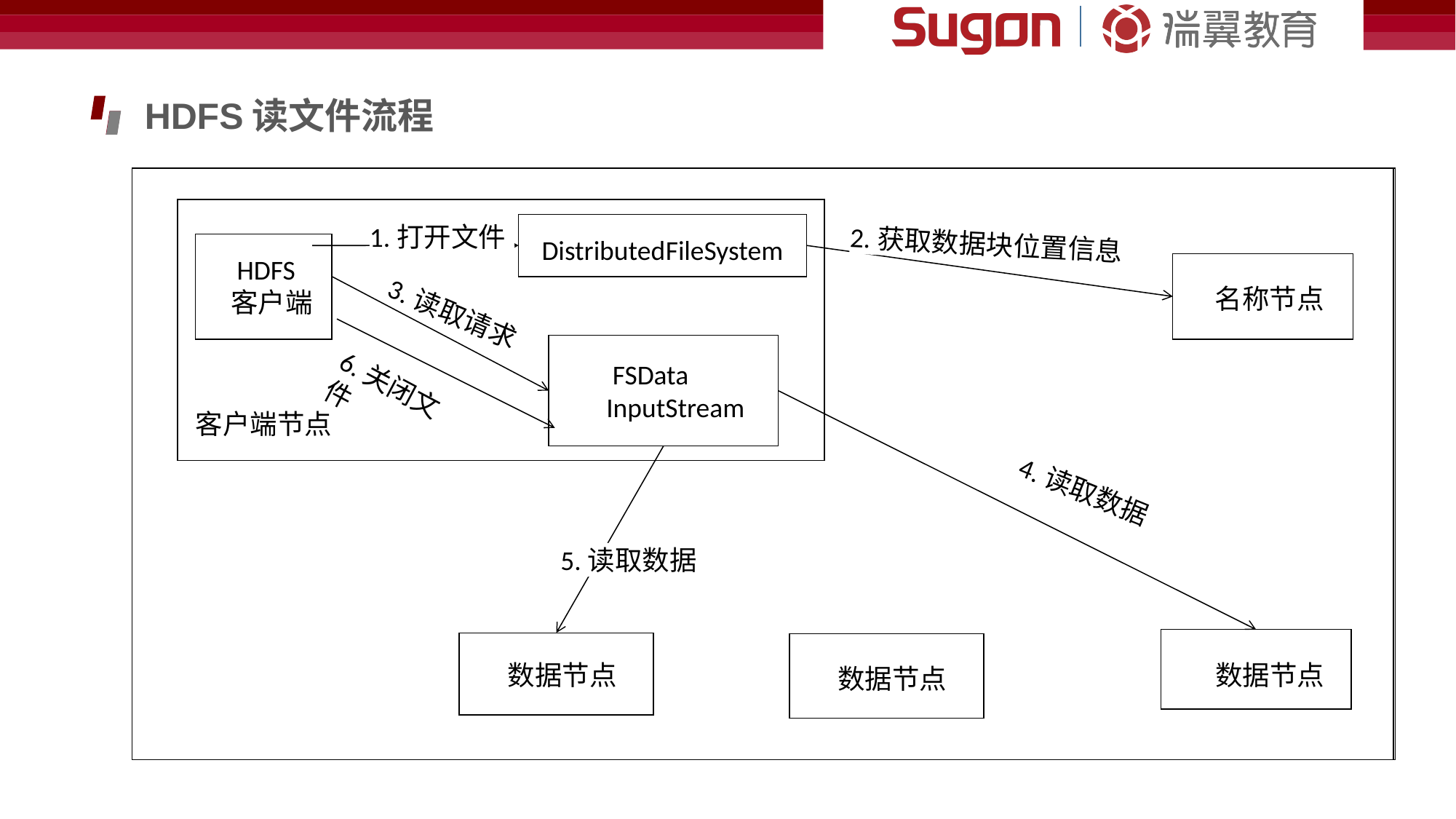

HDFS读文件流程

Distributed FileSystem

1.打开文件

2.获取数据库位置信息

名称节点

3.读取请求

FSData
InputStream

6.关闭文件

客户端节点

4.读取数据

5.读取数据

数据节点

数据节点

数据节点

Distributed FileSystem

1.打开文件

2.获取数据库位置信息

名称节点

3.读取请求

FSData
InputStream

6.关闭文件

客户端节点

4.读取数据

5.读取数据

数据节点

数据节点

数据节点

Distributed FileSystem

HDFS
客户端

FSData
InputStream

客户端节点

Distributed FileSystem

HDFS
客户端

FSData
InputStream

DistributedFileSystem

1.打开文件

2.获取数据块位置信息

1.打开文件

HDFS
客户端

     HDFS
   客户端

HDFS
客户端

2.获取数据库位置信息

名称节点

    名称节点

名称节点

3.读取请求

3.读取请求

6.关闭文件

      FSData
     InputStream

6.关闭文件

4.读取数据

客户端节点

客户端节点

5.读取数据

4.读取数据

5.读取数据

数据节点

      数据节点

数据节点

     数据节点

数据节点

数据节点

     数据节点

数据节点